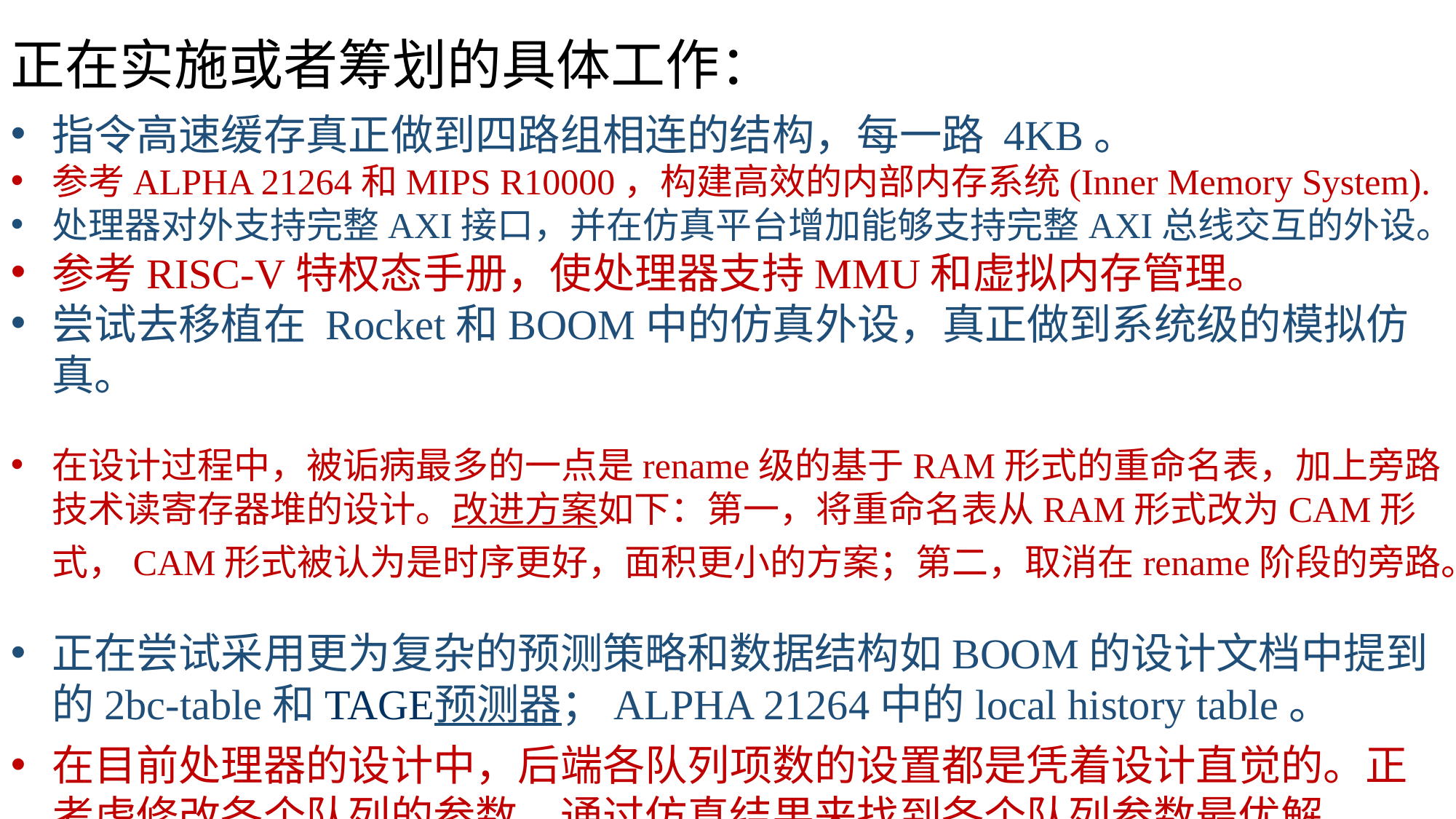

正在实施或者筹划的具体工作：
指令高速缓存真正做到四路组相连的结构，每一路 4KB。
参考ALPHA 21264和MIPS R10000，构建高效的内部内存系统(Inner Memory System).
处理器对外支持完整AXI接口，并在仿真平台增加能够支持完整AXI总线交互的外设。
参考RISC-V特权态手册，使处理器支持MMU和虚拟内存管理。
尝试去移植在 Rocket和BOOM中的仿真外设，真正做到系统级的模拟仿真。

在设计过程中，被诟病最多的一点是rename级的基于RAM形式的重命名表，加上旁路技术读寄存器堆的设计。改进方案如下：第一，将重命名表从RAM形式改为CAM形式，CAM形式被认为是时序更好，面积更小的方案；第二，取消在rename阶段的旁路。

正在尝试采用更为复杂的预测策略和数据结构如BOOM的设计文档中提到的2bc-table和TAGE预测器；ALPHA 21264中的local history table。
在目前处理器的设计中，后端各队列项数的设置都是凭着设计直觉的。正考虑修改各个队列的参数，通过仿真结果来找到各个队列参数最优解。